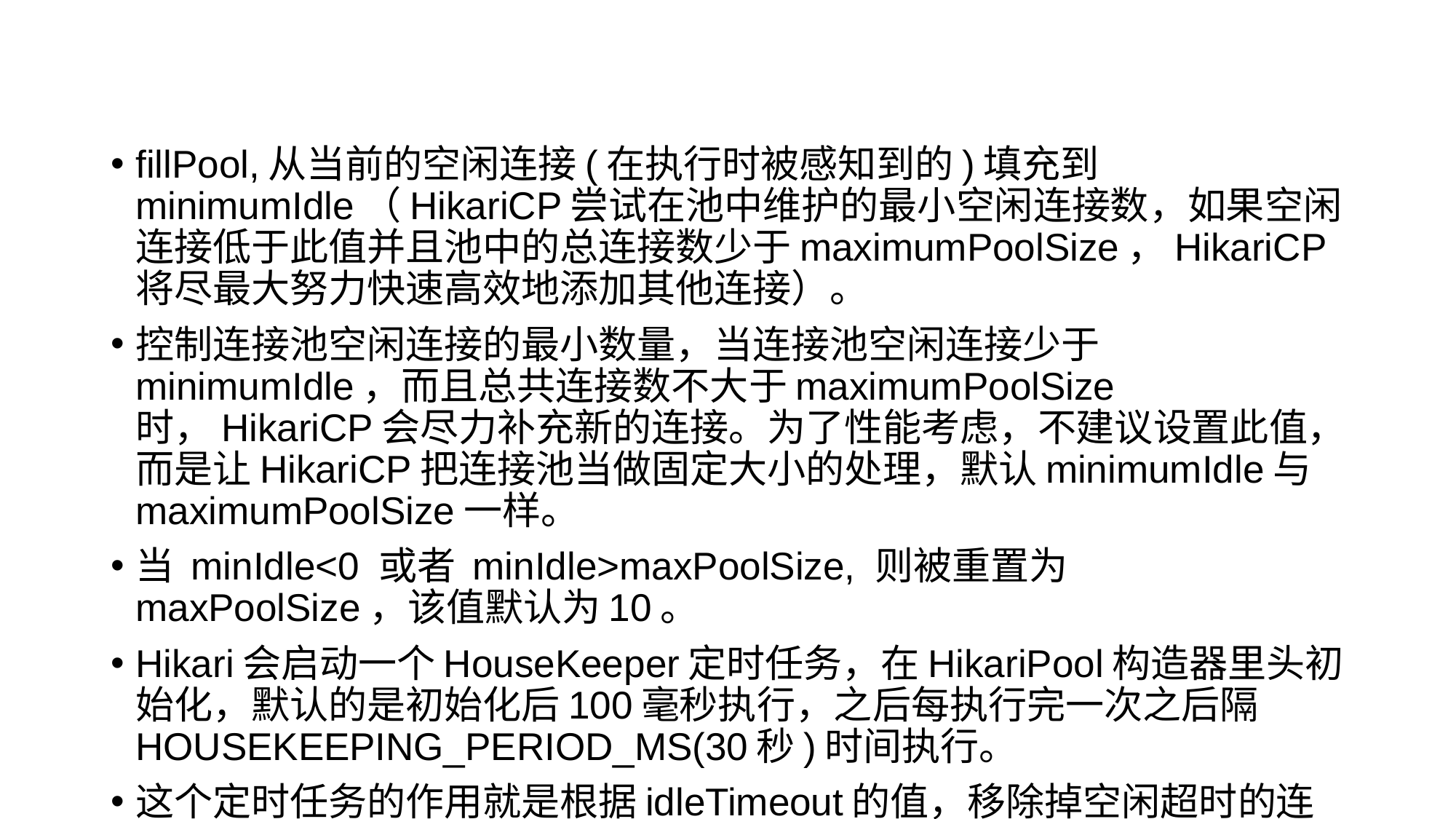

#
fillPool,从当前的空闲连接(在执行时被感知到的)填充到minimumIdle（HikariCP尝试在池中维护的最小空闲连接数，如果空闲连接低于此值并且池中的总连接数少于maximumPoolSize，HikariCP将尽最大努力快速高效地添加其他连接）。
控制连接池空闲连接的最小数量，当连接池空闲连接少于minimumIdle，而且总共连接数不大于maximumPoolSize时，HikariCP会尽力补充新的连接。为了性能考虑，不建议设置此值，而是让HikariCP把连接池当做固定大小的处理，默认minimumIdle与maximumPoolSize一样。
当 minIdle<0 或者 minIdle>maxPoolSize, 则被重置为maxPoolSize，该值默认为10。
Hikari会启动一个HouseKeeper定时任务，在HikariPool构造器里头初始化，默认的是初始化后100毫秒执行，之后每执行完一次之后隔HOUSEKEEPING_PERIOD_MS(30秒)时间执行。
这个定时任务的作用就是根据idleTimeout的值，移除掉空闲超时的连接。